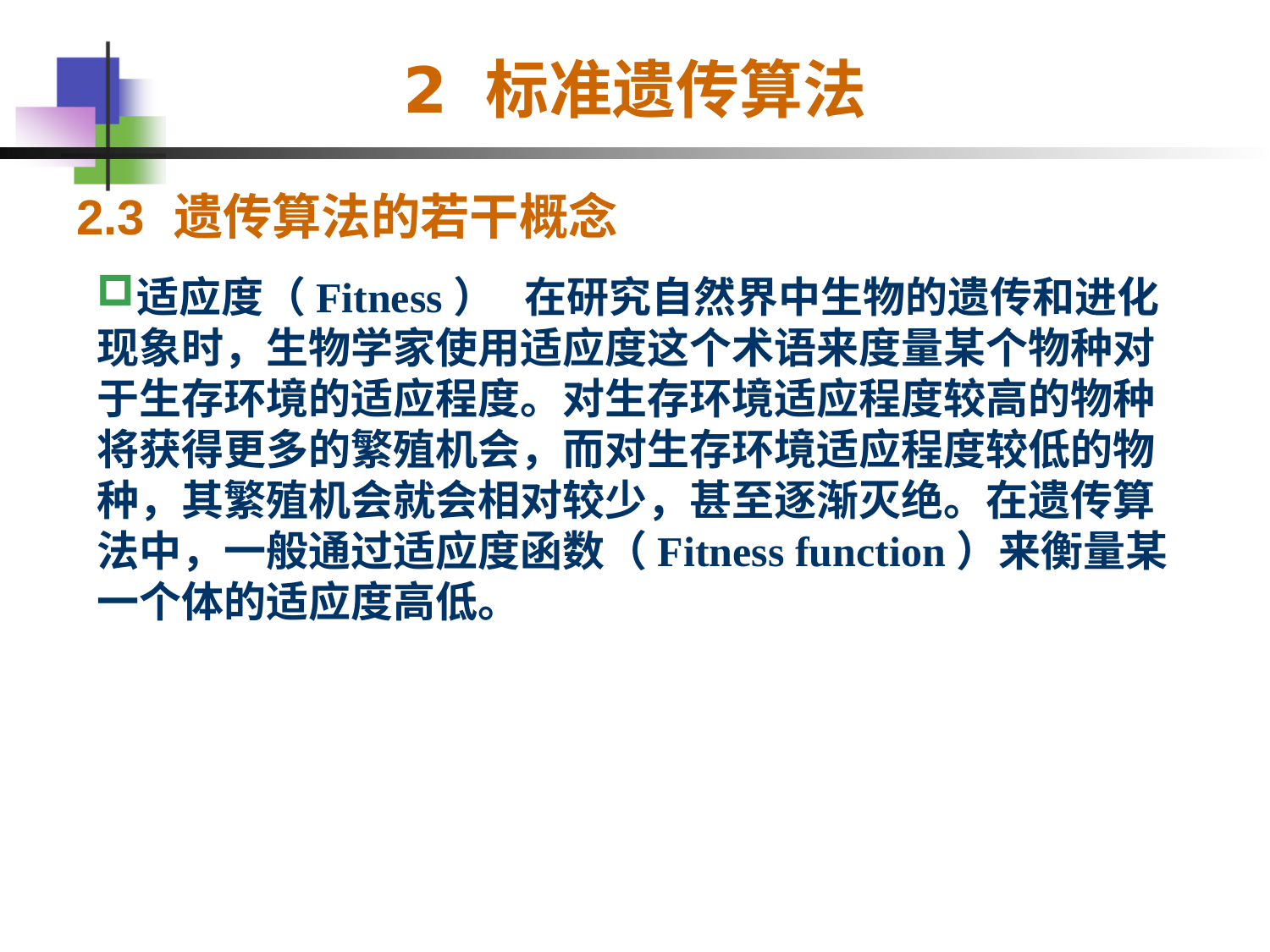

# 2 标准遗传算法
2.3 遗传算法的若干概念
适应度（Fitness）   在研究自然界中生物的遗传和进化现象时，生物学家使用适应度这个术语来度量某个物种对于生存环境的适应程度。对生存环境适应程度较高的物种将获得更多的繁殖机会，而对生存环境适应程度较低的物种，其繁殖机会就会相对较少，甚至逐渐灭绝。在遗传算法中，一般通过适应度函数（Fitness function）来衡量某一个体的适应度高低。